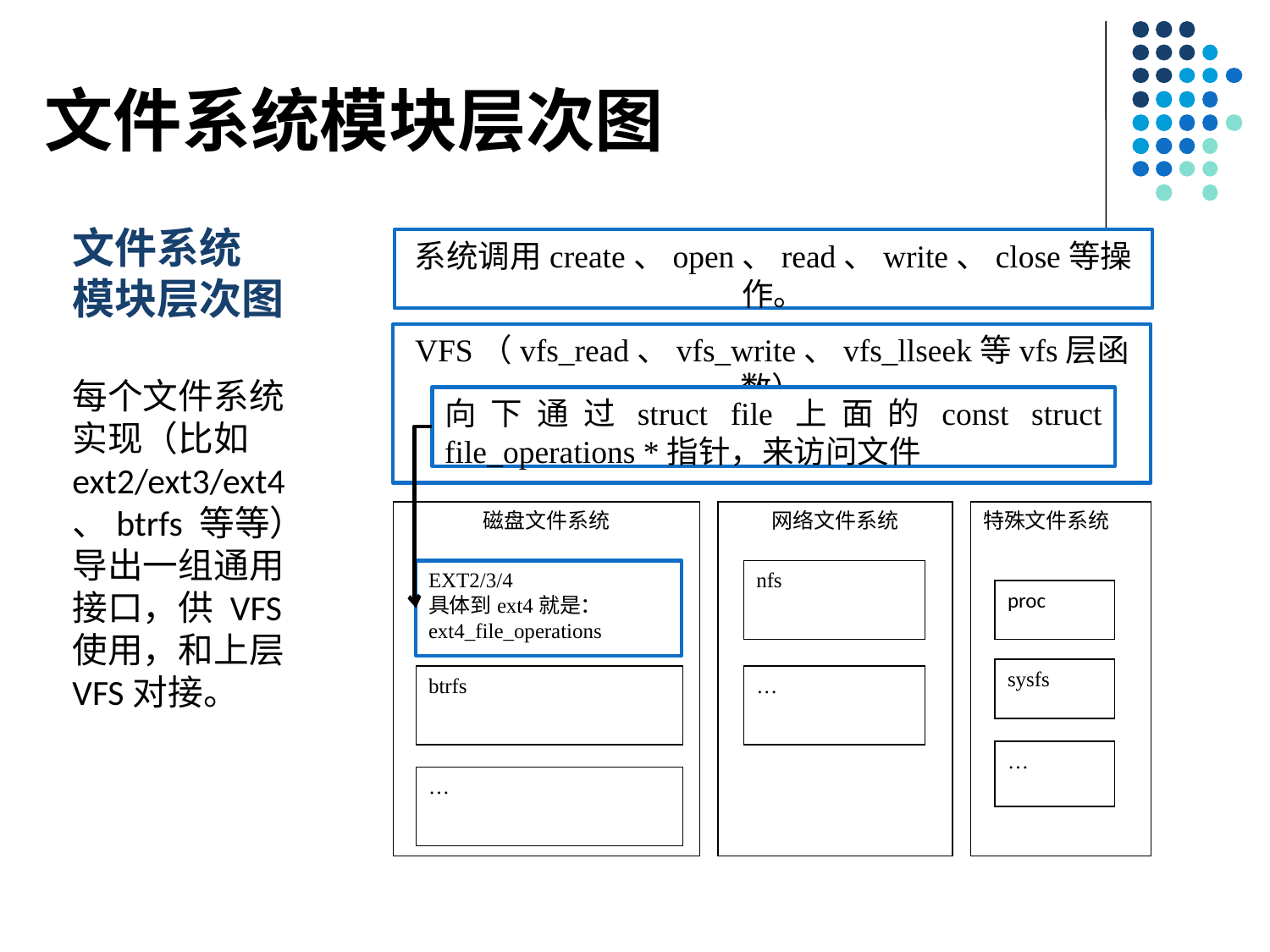

# 文件系统模块层次图

文件系统
模块层次图

每个文件系统实现（比如 ext2/ext3/ext4、btrfs 等等）导出一组通用接口，供 VFS 使用，和上层VFS对接。
系统调用create、open、read、write、close等操作。
VFS（vfs_read、vfs_write、vfs_llseek等vfs层函数）

向下通过struct file上面的const struct file_operations *指针，来访问文件
磁盘文件系统
网络文件系统
特殊文件系统
EXT2/3/4
具体到ext4就是：ext4_file_operations
nfs
proc
sysfs
btrfs
…
…
…